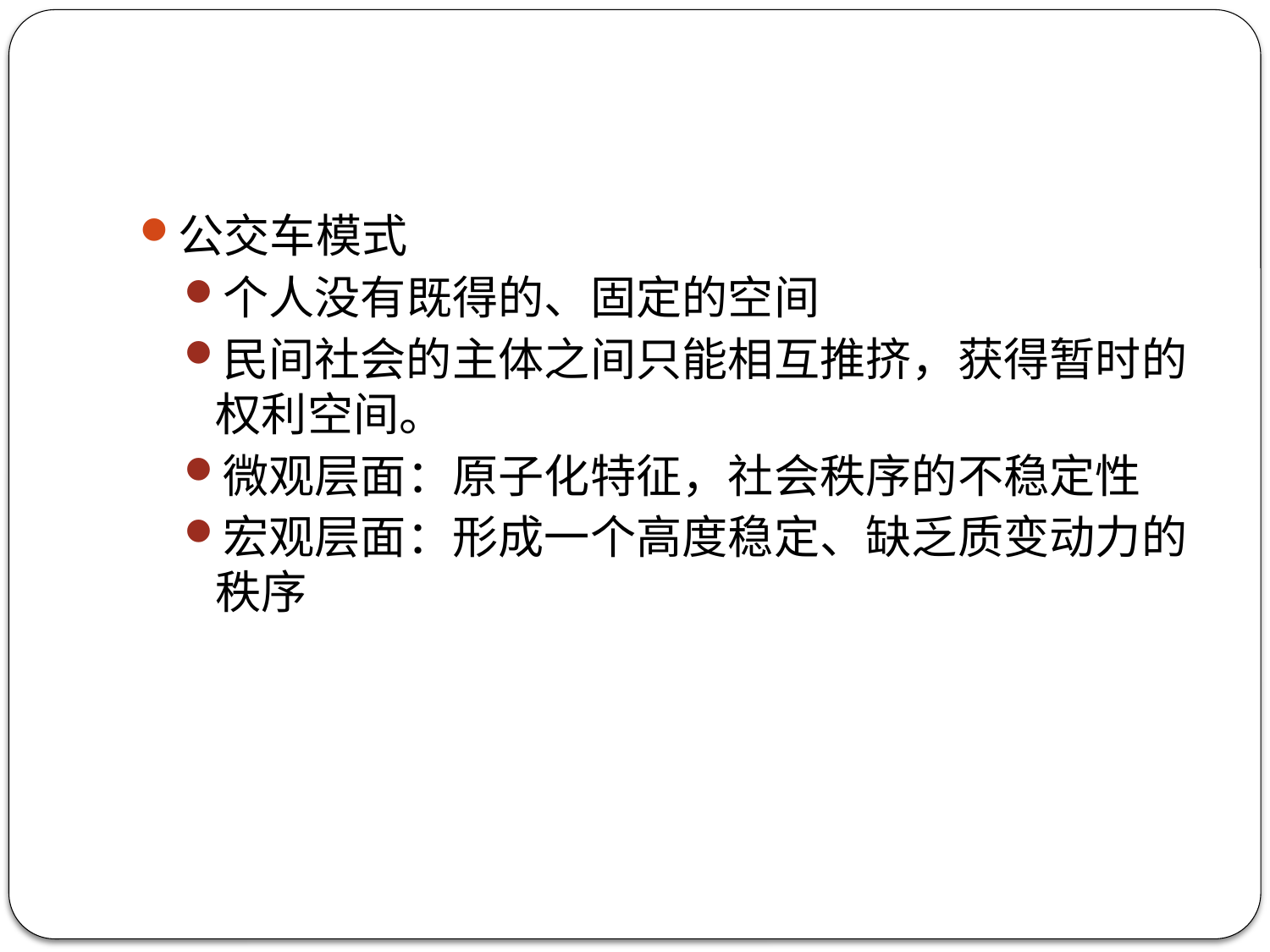

#
公交车模式
个人没有既得的、固定的空间
民间社会的主体之间只能相互推挤，获得暂时的权利空间。
微观层面：原子化特征，社会秩序的不稳定性
宏观层面：形成一个高度稳定、缺乏质变动力的秩序